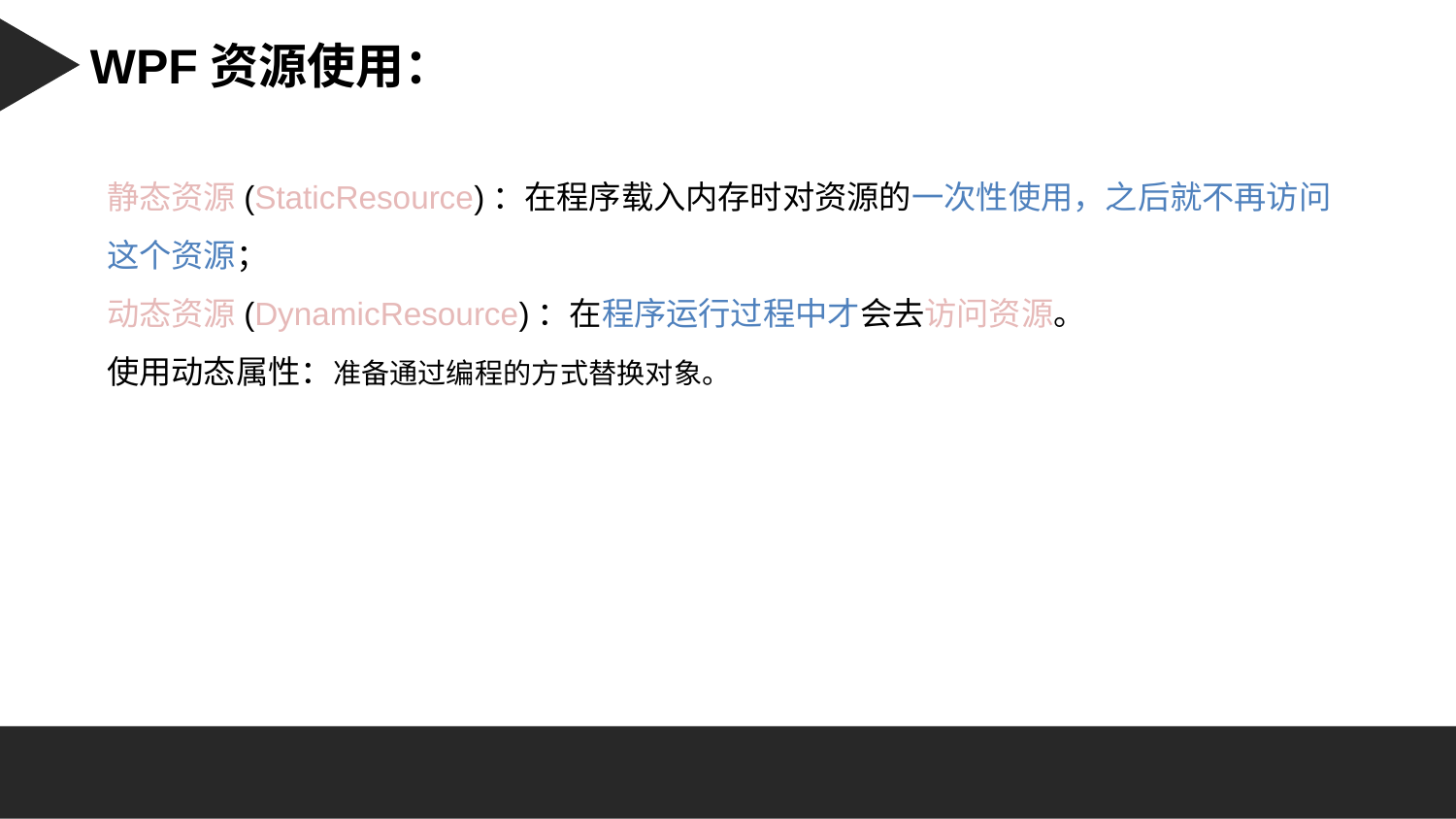

Character 字符串：

WPF资源使用：
静态资源(StaticResource)：在程序载入内存时对资源的一次性使用，之后就不再访问这个资源；
动态资源(DynamicResource)：在程序运行过程中才会去访问资源。
使用动态属性：准备通过编程的方式替换对象。